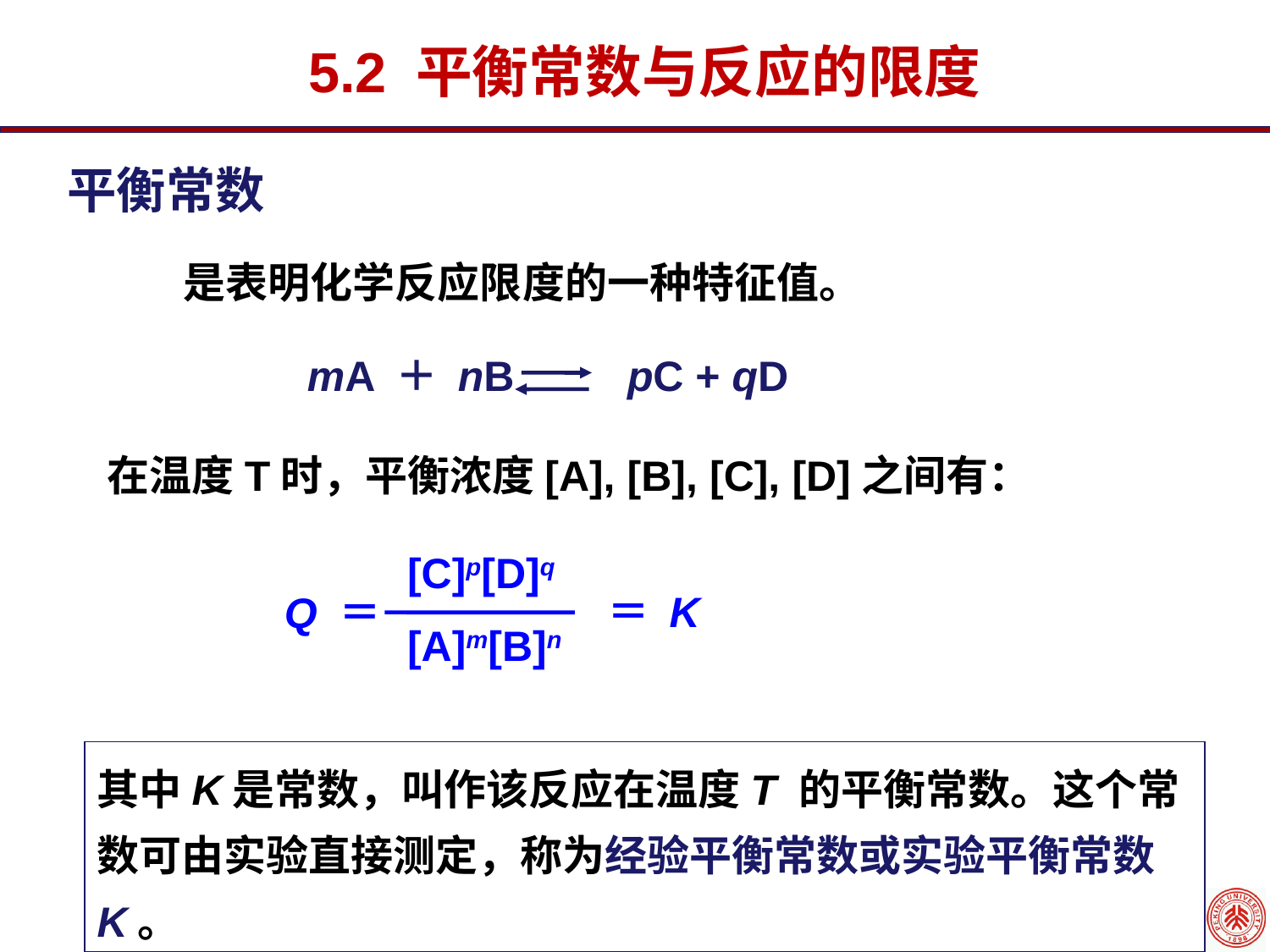

5.2 平衡常数与反应的限度

平衡常数
        是表明化学反应限度的一种特征值。
mA ＋ nB
pC + qD

在温度T时，平衡浓度[A], [B], [C], [D]之间有：
[C]p[D]q
＝ K

[A]m[B]n
Q ＝
其中K是常数，叫作该反应在温度T 的平衡常数。这个常数可由实验直接测定，称为经验平衡常数或实验平衡常数K。